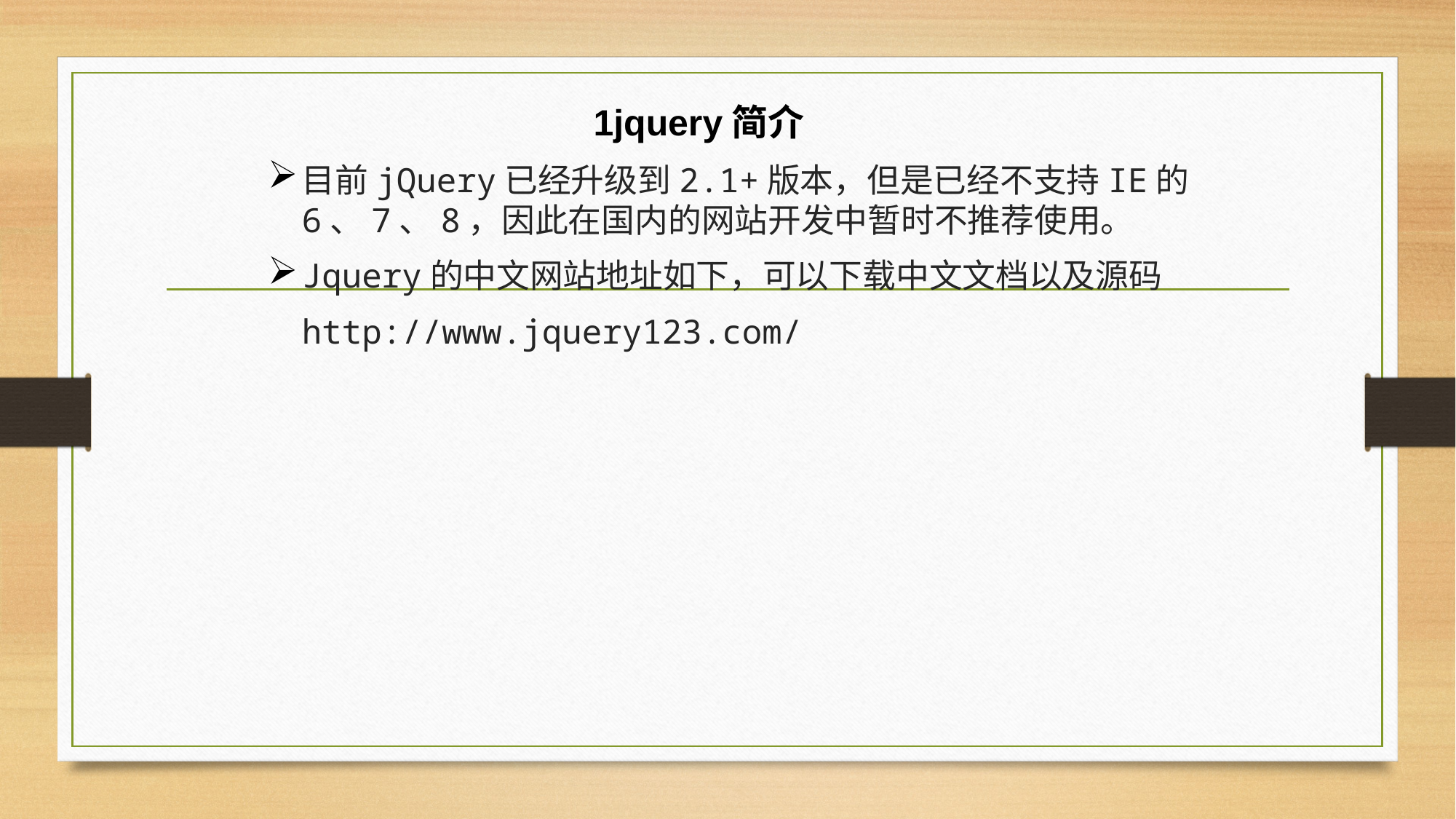

1jquery简介
目前jQuery已经升级到2.1+版本，但是已经不支持IE的6、7、8，因此在国内的网站开发中暂时不推荐使用。
Jquery的中文网站地址如下，可以下载中文文档以及源码
	http://www.jquery123.com/